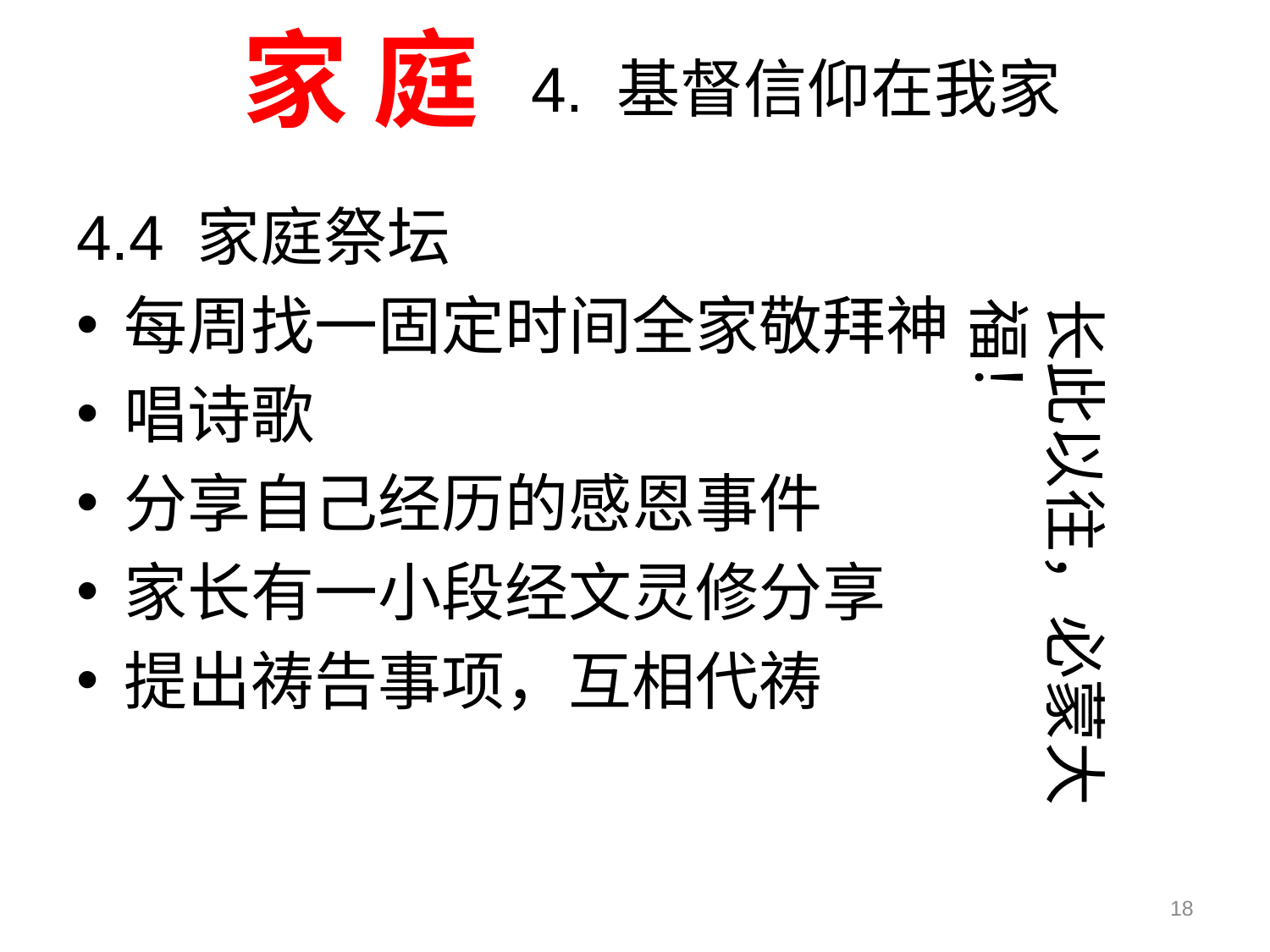

家 庭
4. 基督信仰在我家
4.4 家庭祭坛
每周找一固定时间全家敬拜神
唱诗歌
分享自己经历的感恩事件
家长有一小段经文灵修分享
提出祷告事项，互相代祷
长此以往，必蒙大福！
18